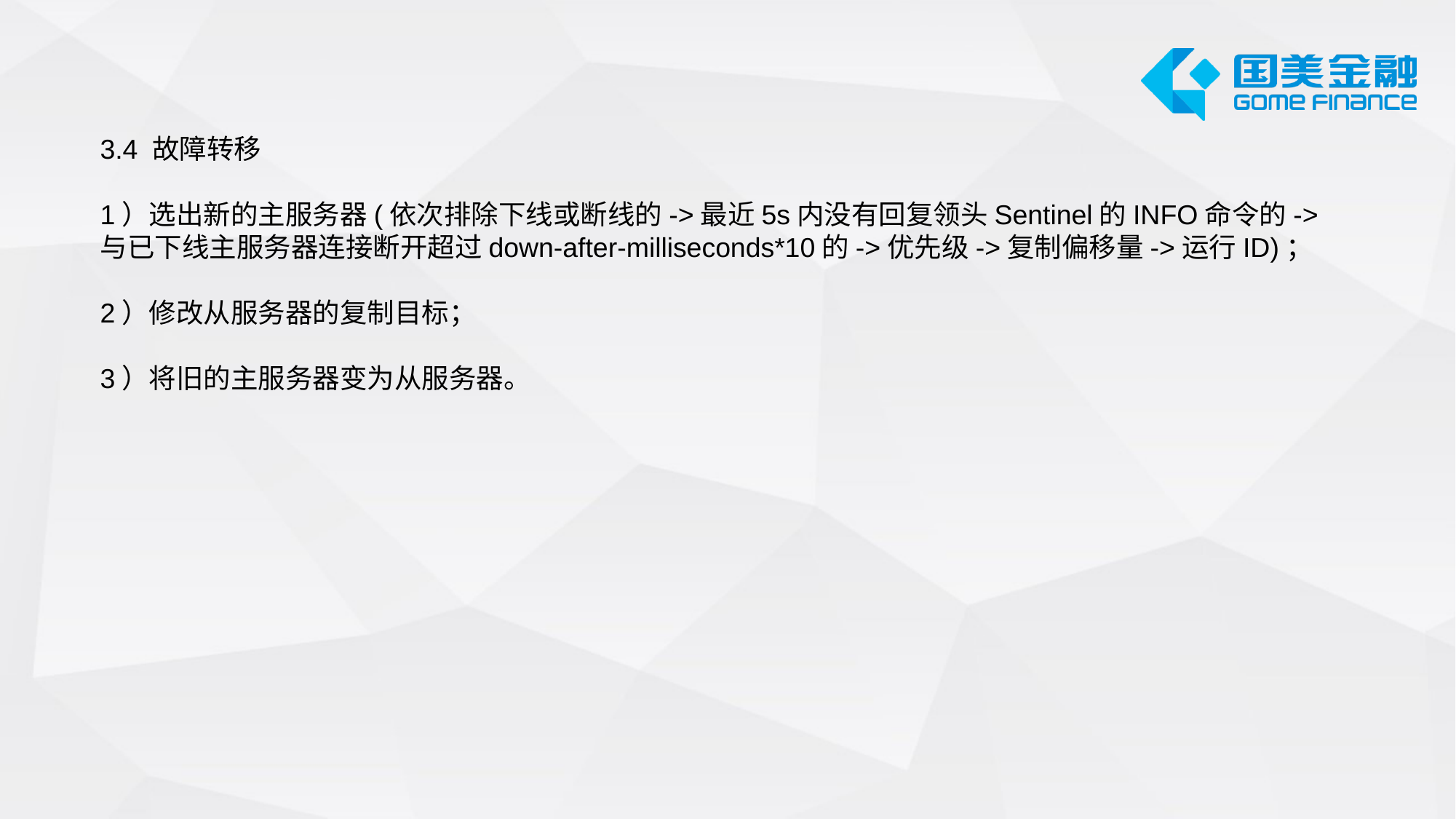

3.4 故障转移

1）选出新的主服务器(依次排除下线或断线的->最近5s内没有回复领头Sentinel的INFO命令的->与已下线主服务器连接断开超过down-after-milliseconds*10的->优先级->复制偏移量->运行ID)；

2）修改从服务器的复制目标；

3）将旧的主服务器变为从服务器。